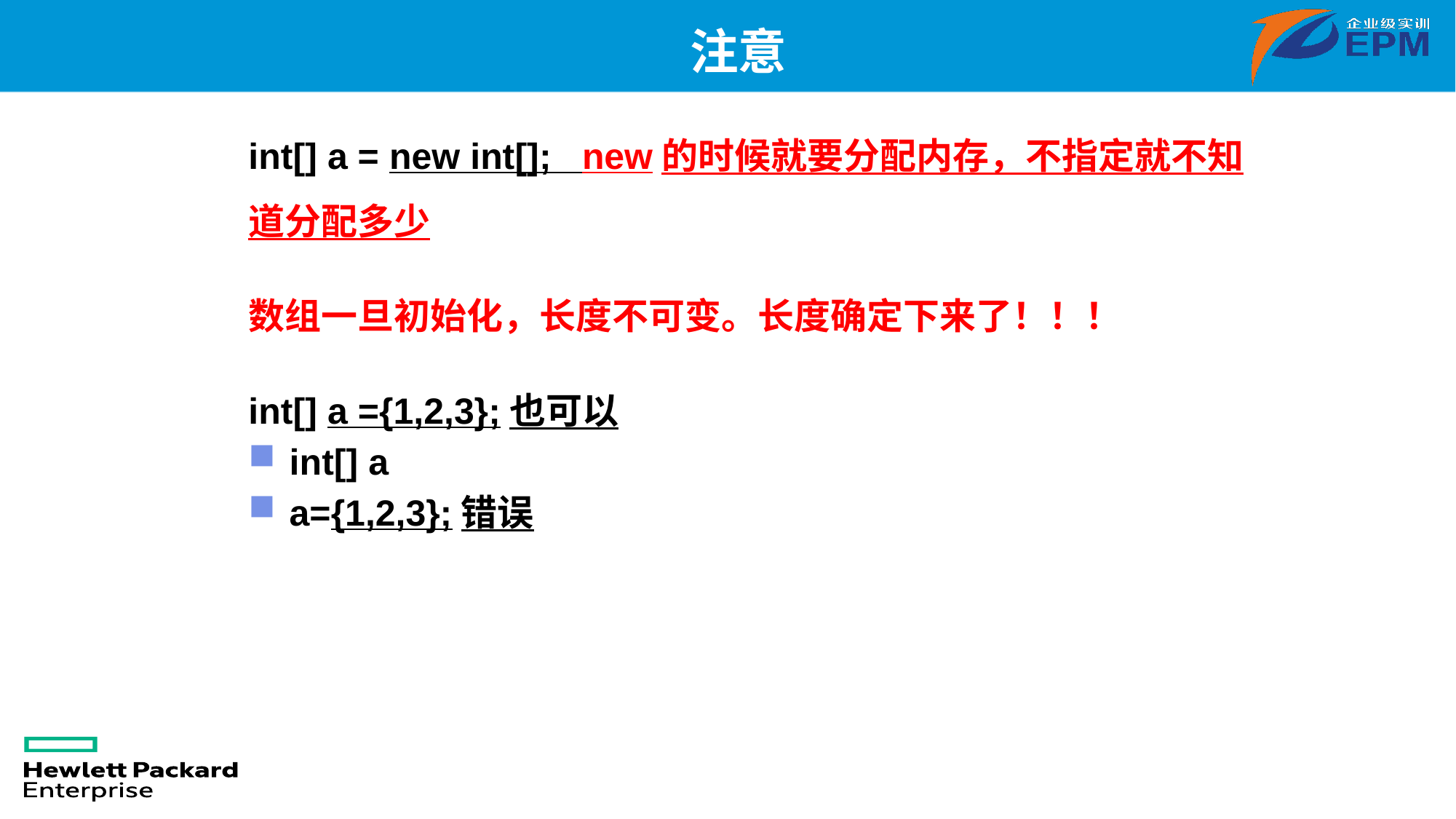

# 注意
int[] a = new int[];   new的时候就要分配内存，不指定就不知道分配多少
数组一旦初始化，长度不可变。长度确定下来了！！！
int[] a ={1,2,3};也可以
int[] a
a={1,2,3};错误